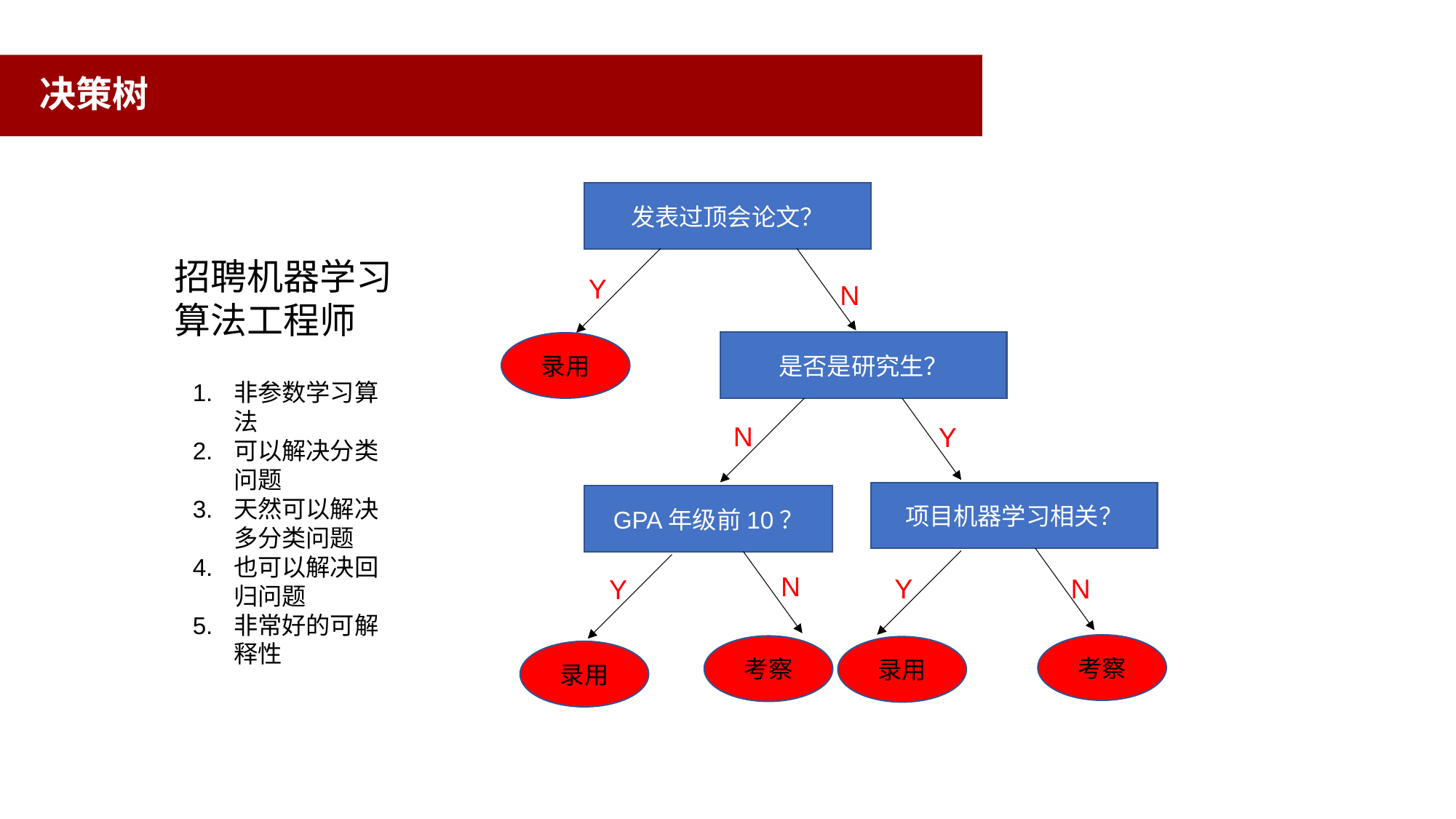

# 二、状态空间表示法
决策树

发表过顶会论文？
招聘机器学习算法工程师
Y
N
是否是研究生？
录用
非参数学习算法
可以解决分类问题
天然可以解决多分类问题
也可以解决回归问题
非常好的可解释性
N
Y
项目机器学习相关？
GPA年级前10？
N
Y
N
Y
考察
考察
录用
录用